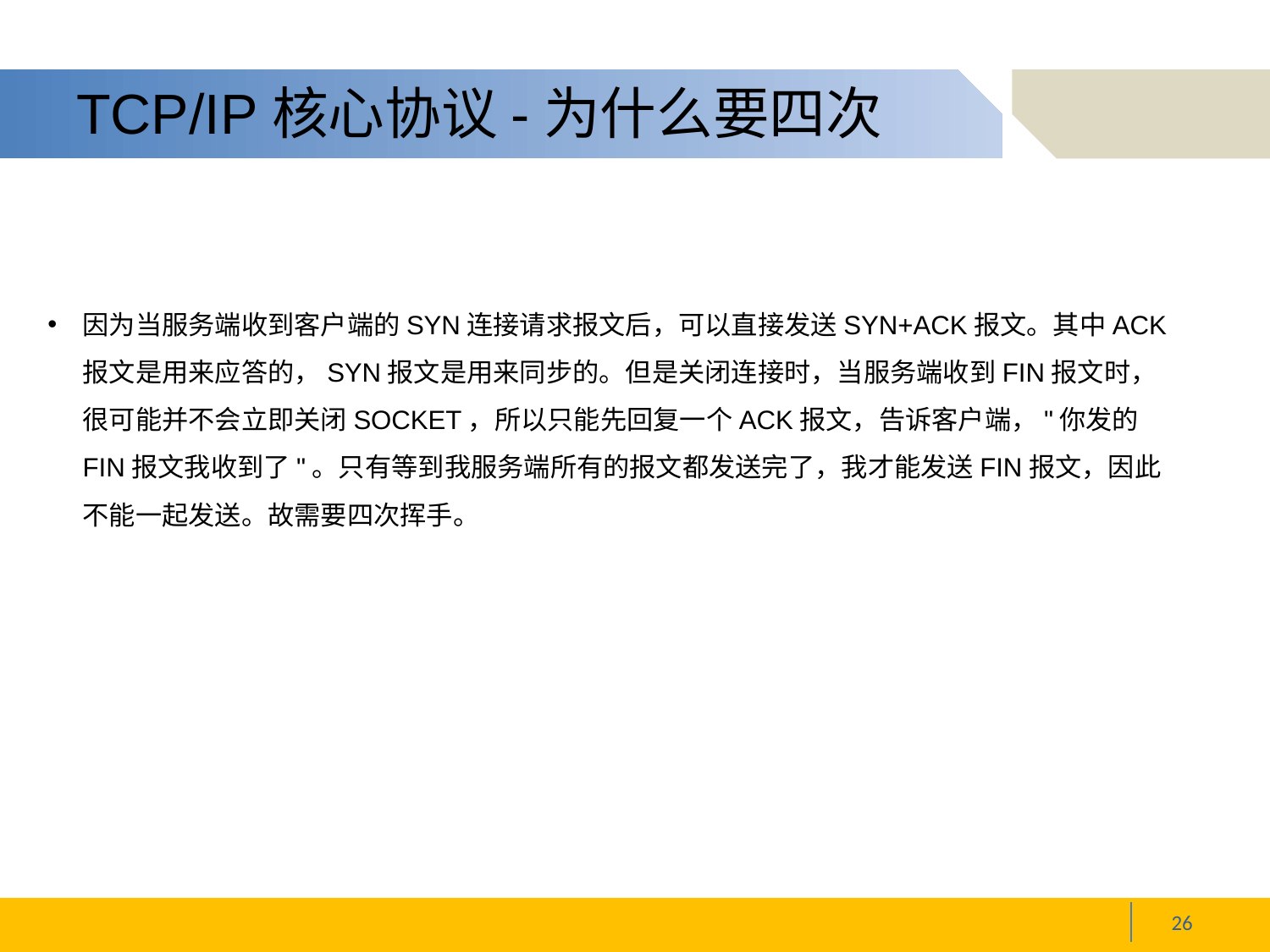

# TCP/IP核心协议-为什么要四次
因为当服务端收到客户端的SYN连接请求报文后，可以直接发送SYN+ACK报文。其中ACK报文是用来应答的，SYN报文是用来同步的。但是关闭连接时，当服务端收到FIN报文时，很可能并不会立即关闭SOCKET，所以只能先回复一个ACK报文，告诉客户端，"你发的FIN报文我收到了"。只有等到我服务端所有的报文都发送完了，我才能发送FIN报文，因此不能一起发送。故需要四次挥手。
26